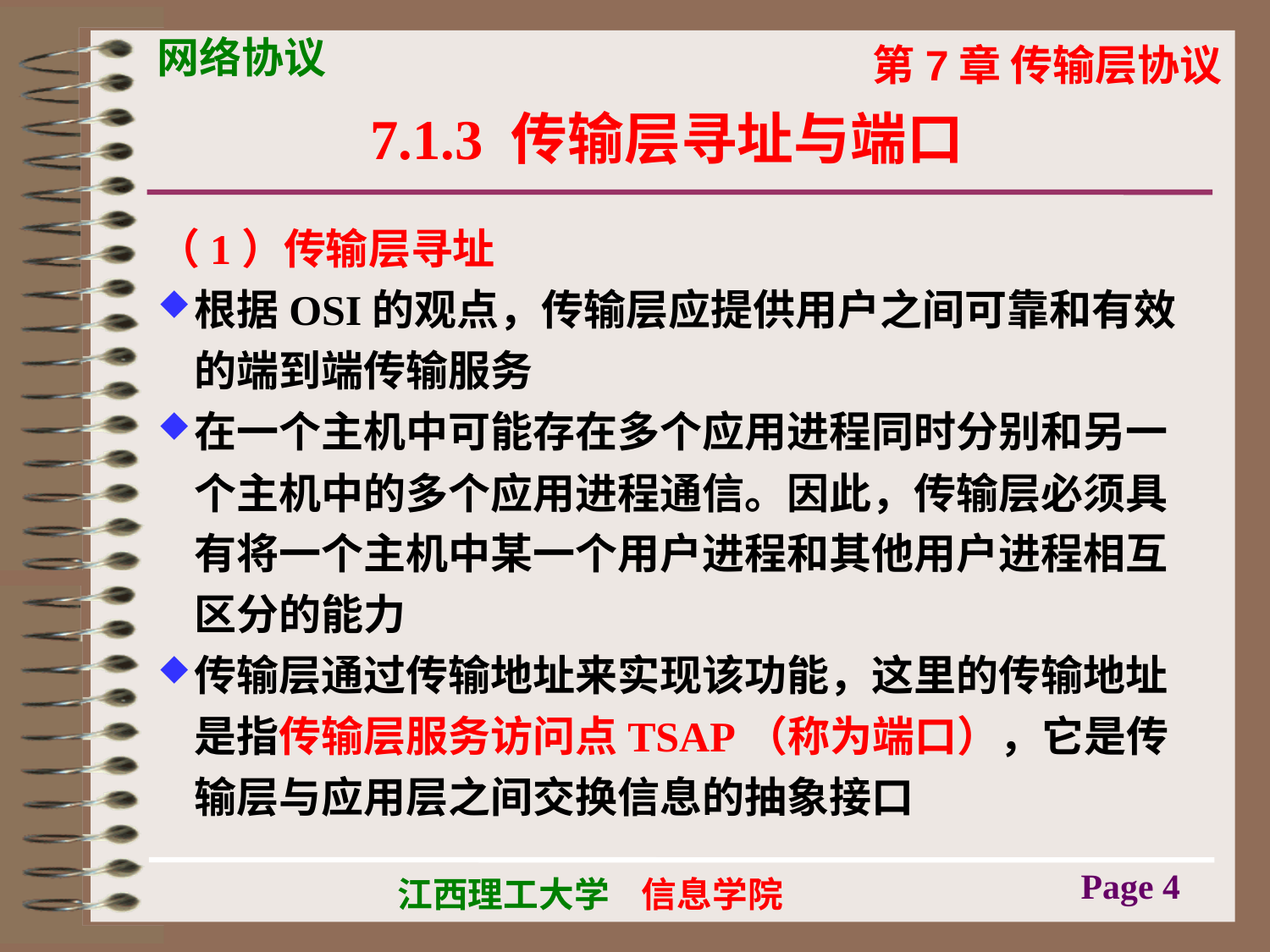

# 7.1.3 传输层寻址与端口
（1）传输层寻址
根据OSI的观点，传输层应提供用户之间可靠和有效的端到端传输服务
在一个主机中可能存在多个应用进程同时分别和另一个主机中的多个应用进程通信。因此，传输层必须具有将一个主机中某一个用户进程和其他用户进程相互区分的能力
传输层通过传输地址来实现该功能，这里的传输地址是指传输层服务访问点TSAP（称为端口），它是传输层与应用层之间交换信息的抽象接口
Page 4